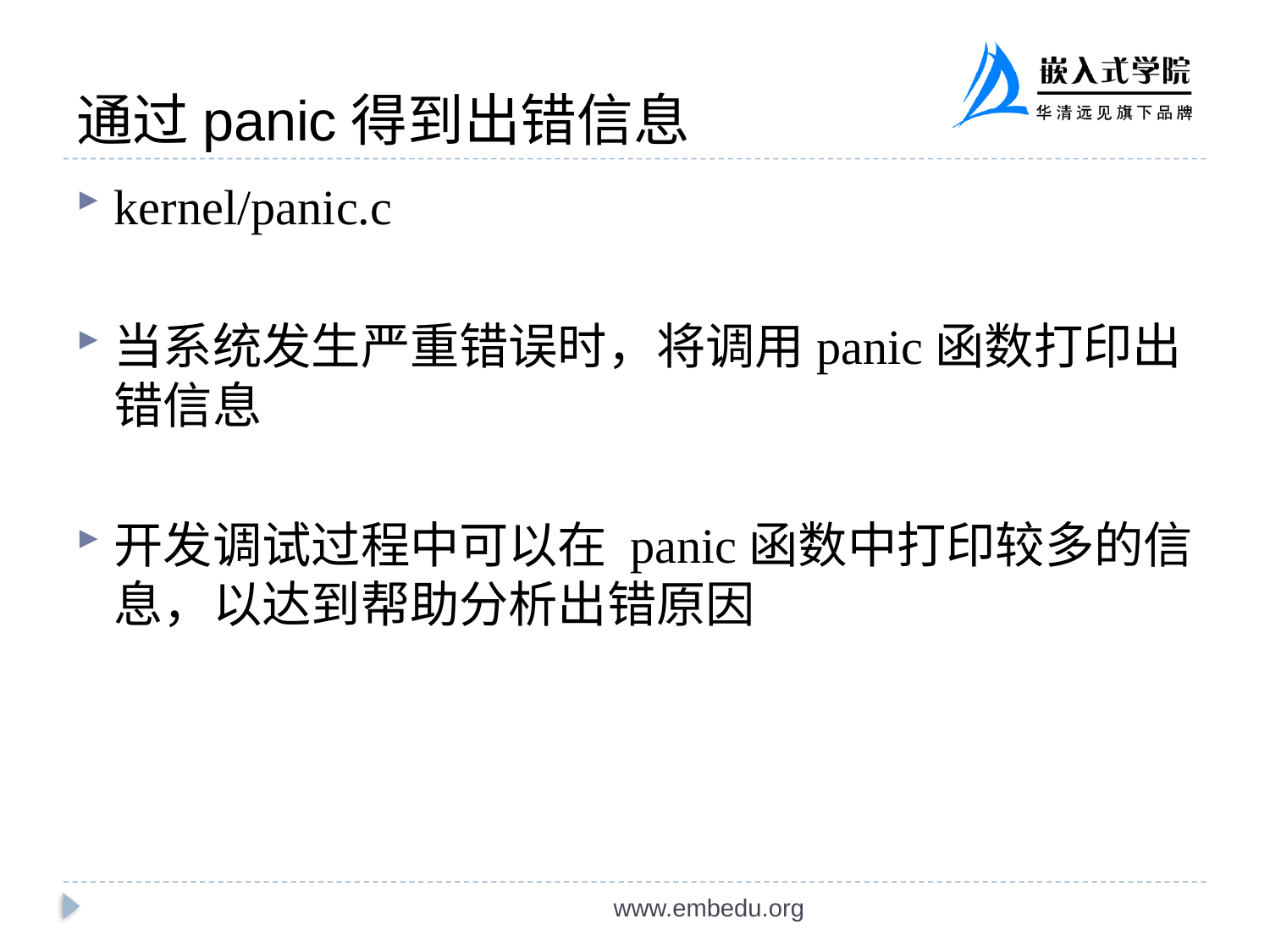

# 通过panic得到出错信息
kernel/panic.c

当系统发生严重错误时，将调用panic函数打印出错信息

开发调试过程中可以在 panic函数中打印较多的信息，以达到帮助分析出错原因
www.embedu.org